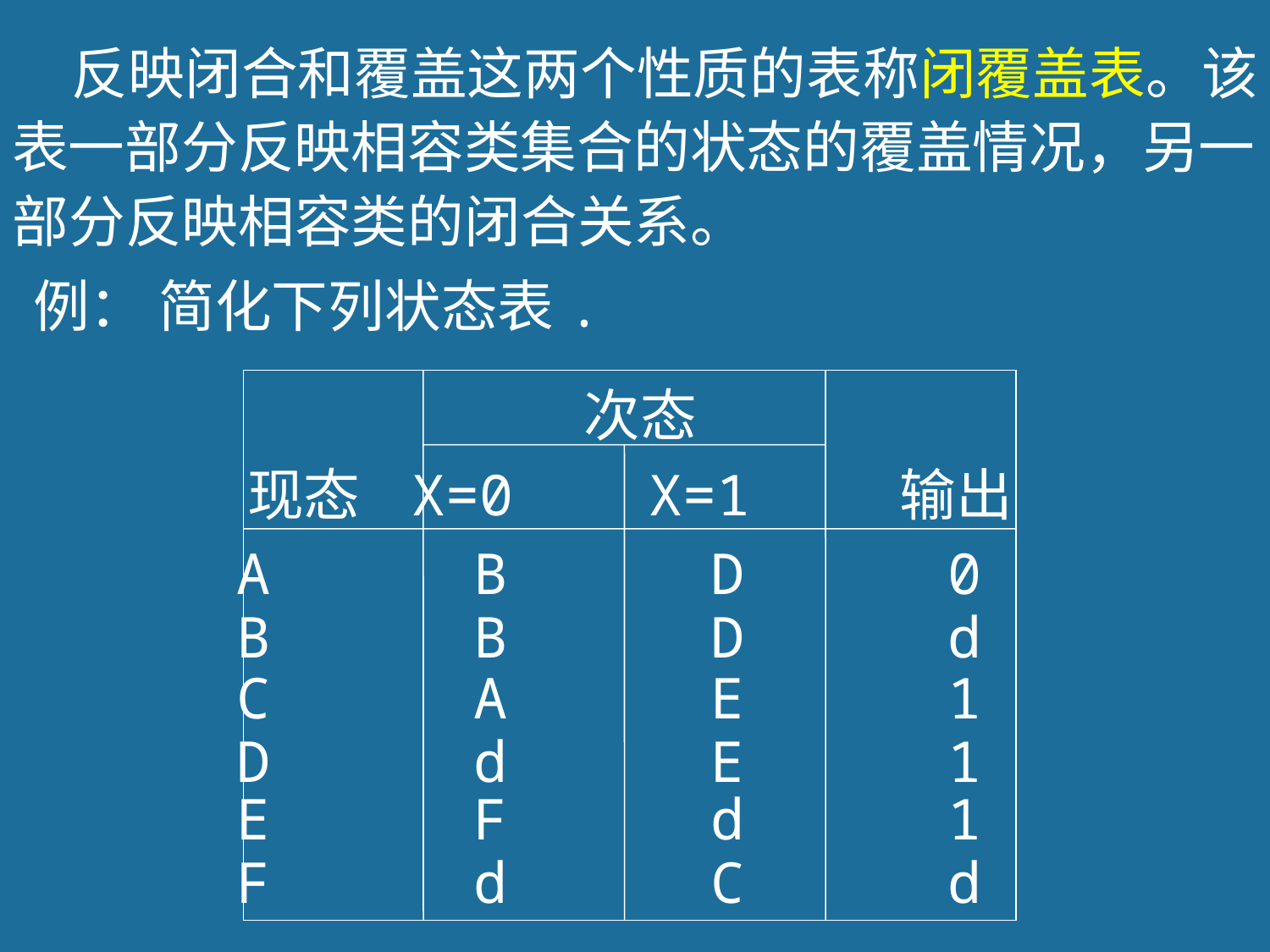

反映闭合和覆盖这两个性质的表称闭覆盖表。该
表一部分反映相容类集合的状态的覆盖情况，另一
部分反映相容类的闭合关系。
 例： 简化下列状态表.

次态

现态   X=0    X=1    输出

A      B      D      0
B      B      D      d
C      A      E      1
D      d      E      1
E      F      d      1
F      d      C      d
88